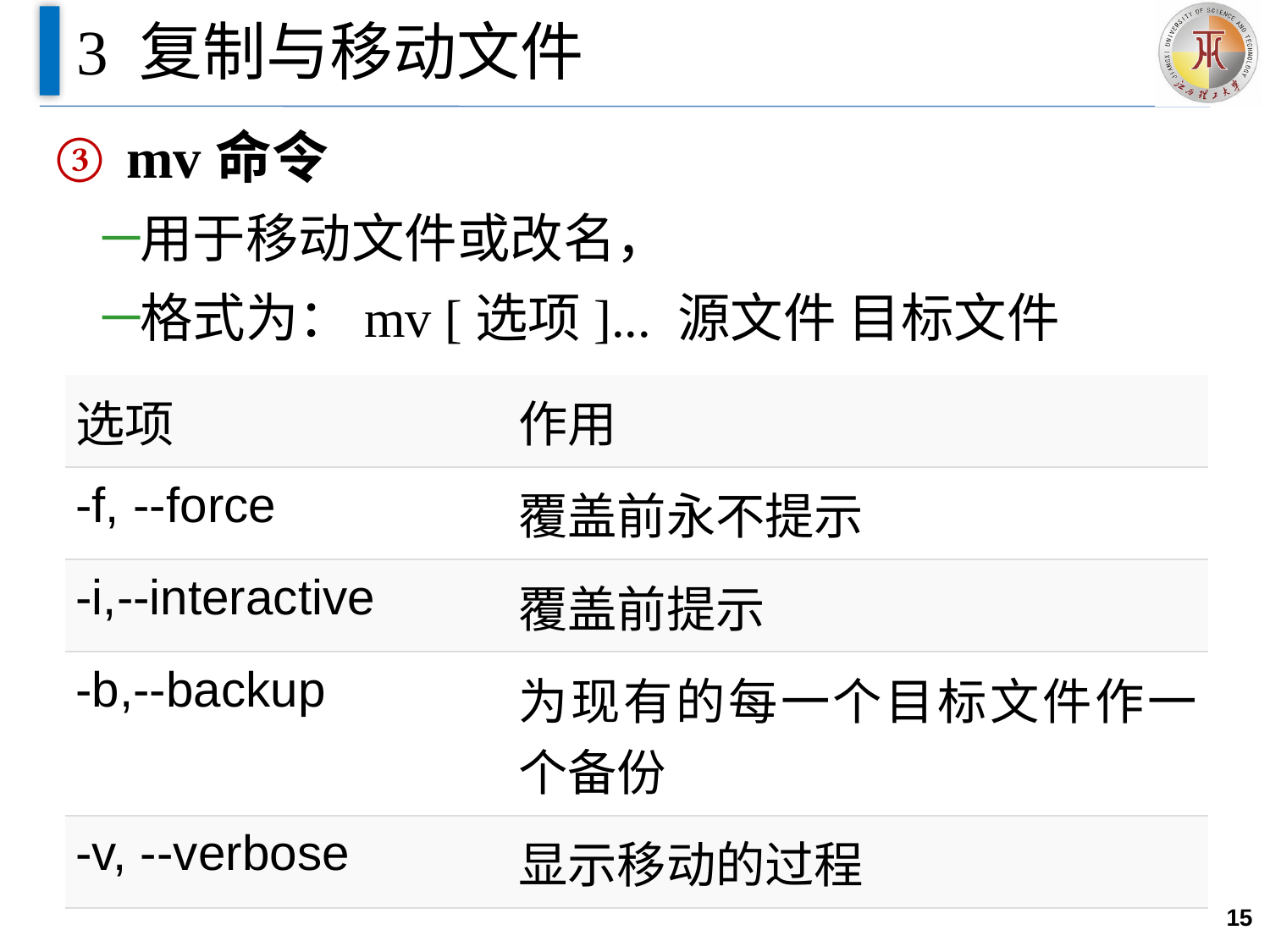

# 3 复制与移动文件
mv命令
用于移动文件或改名，
格式为：mv [选项]... 源文件 目标文件
| 选项 | 作用 |
| --- | --- |
| -f, --force | 覆盖前永不提示 |
| -i,--interactive | 覆盖前提示 |
| -b,--backup | 为现有的每一个目标文件作一个备份 |
| -v, --verbose | 显示移动的过程 |
15